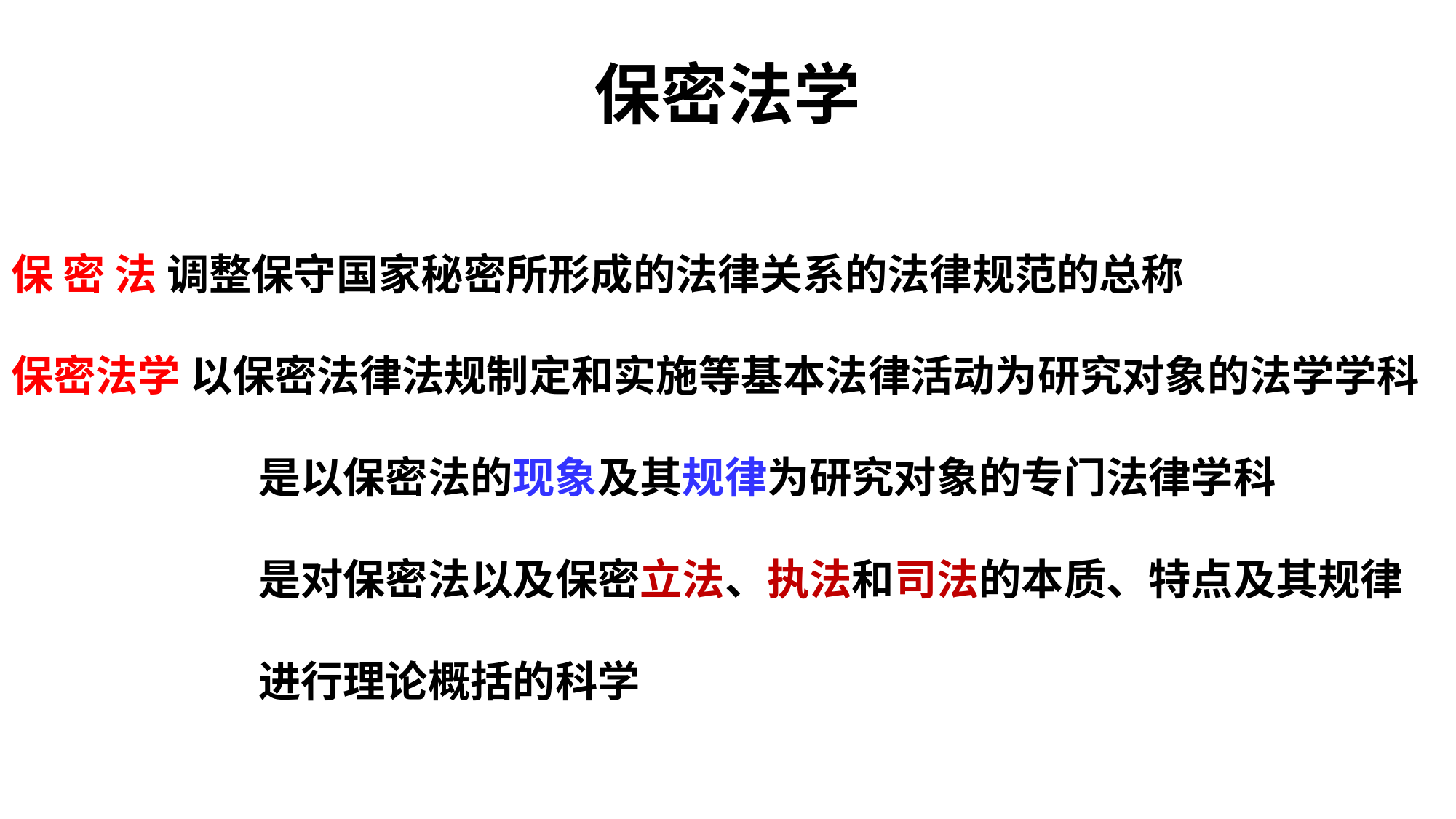

# 保密法学
保 密 法 调整保守国家秘密所形成的法律关系的法律规范的总称
保密法学 以保密法律法规制定和实施等基本法律活动为研究对象的法学学科
		  是以保密法的现象及其规律为研究对象的专门法律学科
		  是对保密法以及保密立法、执法和司法的本质、特点及其规律
		  进行理论概括的科学